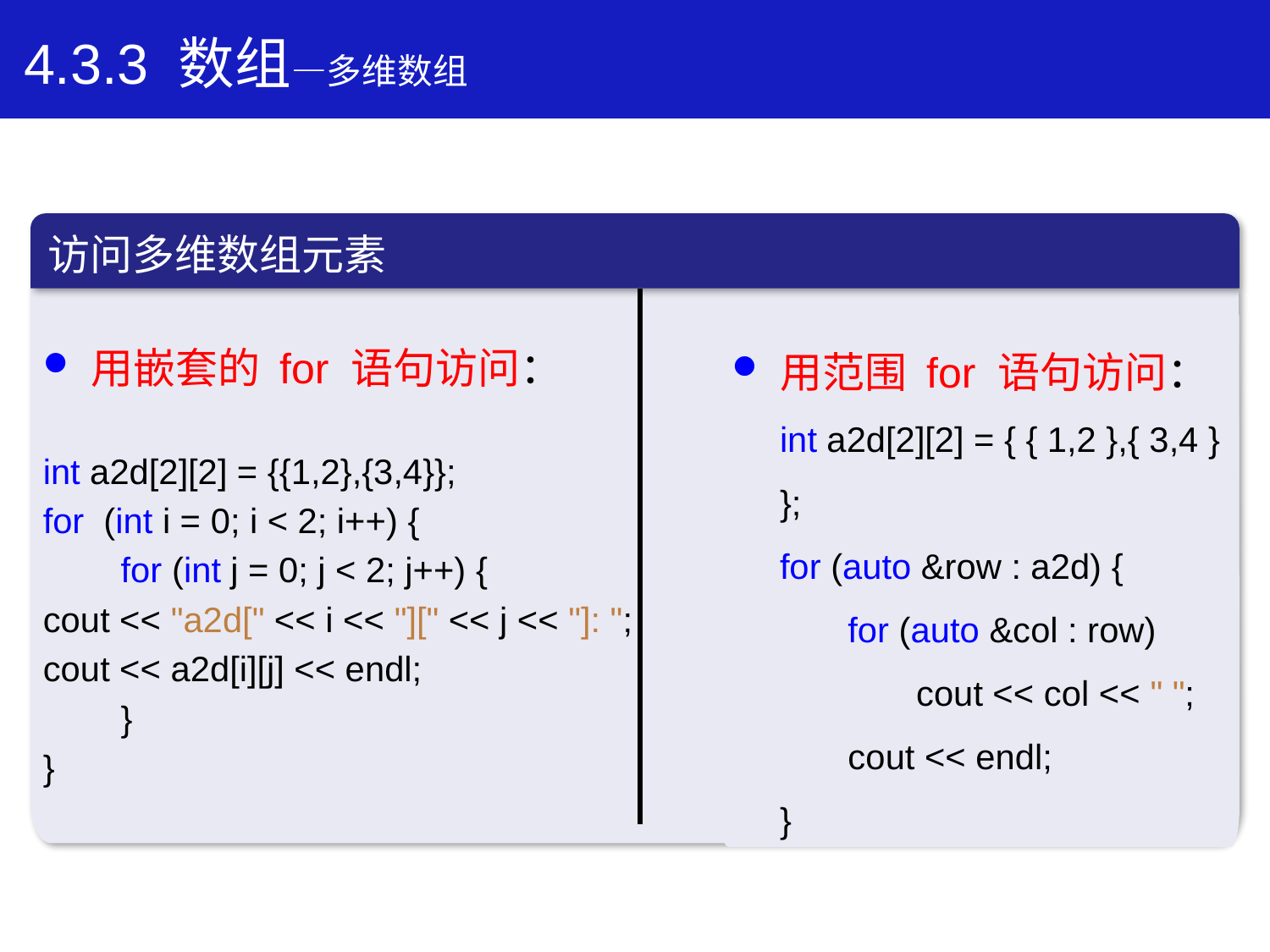

4.3.3 数组—多维数组
访问多维数组元素
用范围 for 语句访问：
int a2d[2][2] = { { 1,2 },{ 3,4 } };
for (auto &row : a2d) {
       for (auto &col : row)
              cout << col << " ";
       cout << endl;
}

用嵌套的 for 语句访问：
int a2d[2][2] = {{1,2},{3,4}};
for  (int i = 0; i < 2; i++) {
        for (int j = 0; j < 2; j++) {
cout << "a2d[" << i << "][" << j << "]: ";
cout << a2d[i][j] << endl;
        }
}

63